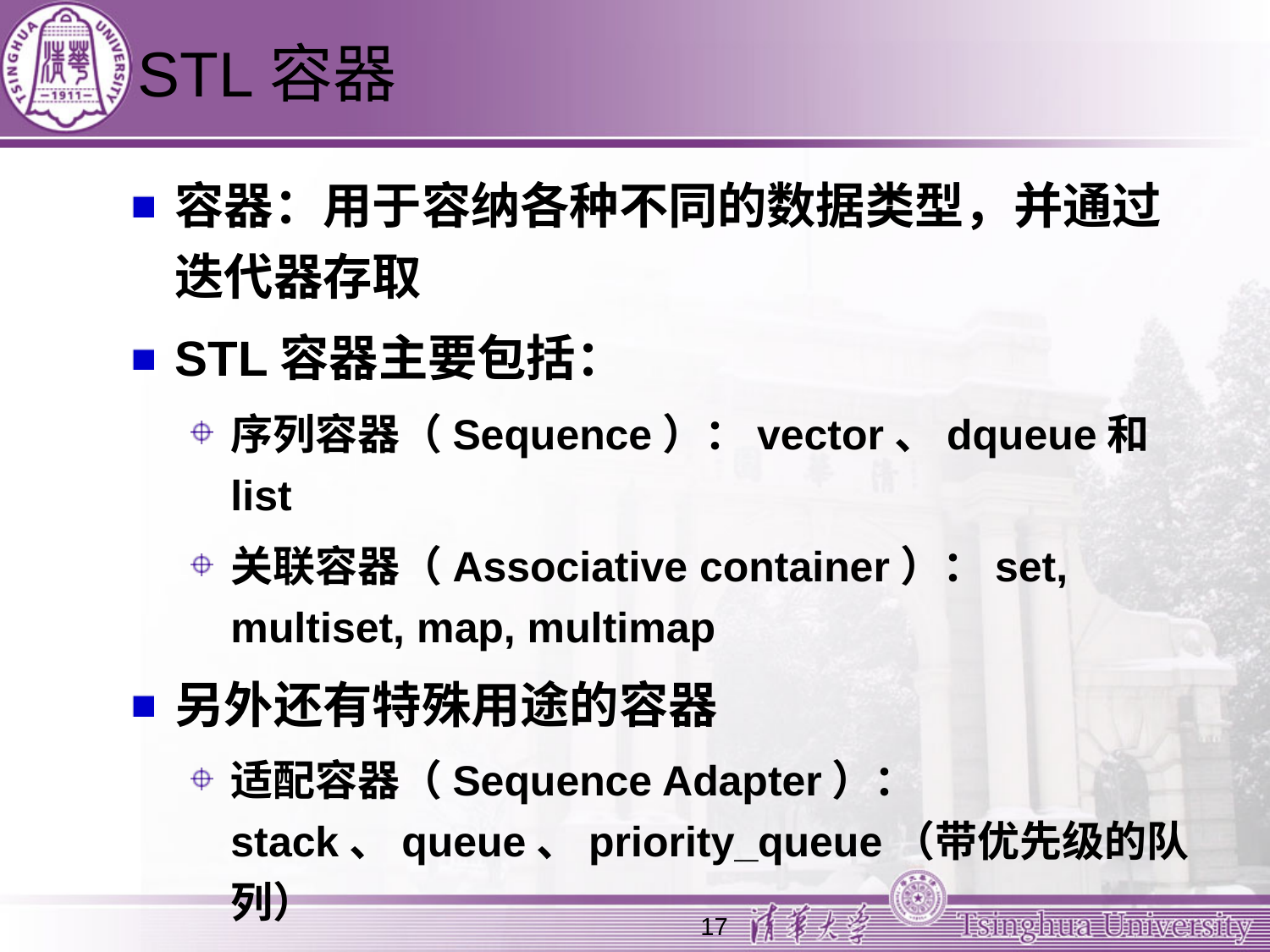

# STL容器
容器：用于容纳各种不同的数据类型，并通过迭代器存取
STL容器主要包括：
序列容器（Sequence）：vector、dqueue和list
关联容器（Associative container）：set, multiset, map, multimap
另外还有特殊用途的容器
适配容器（Sequence Adapter）：stack、queue、priority_queue（带优先级的队列）
17